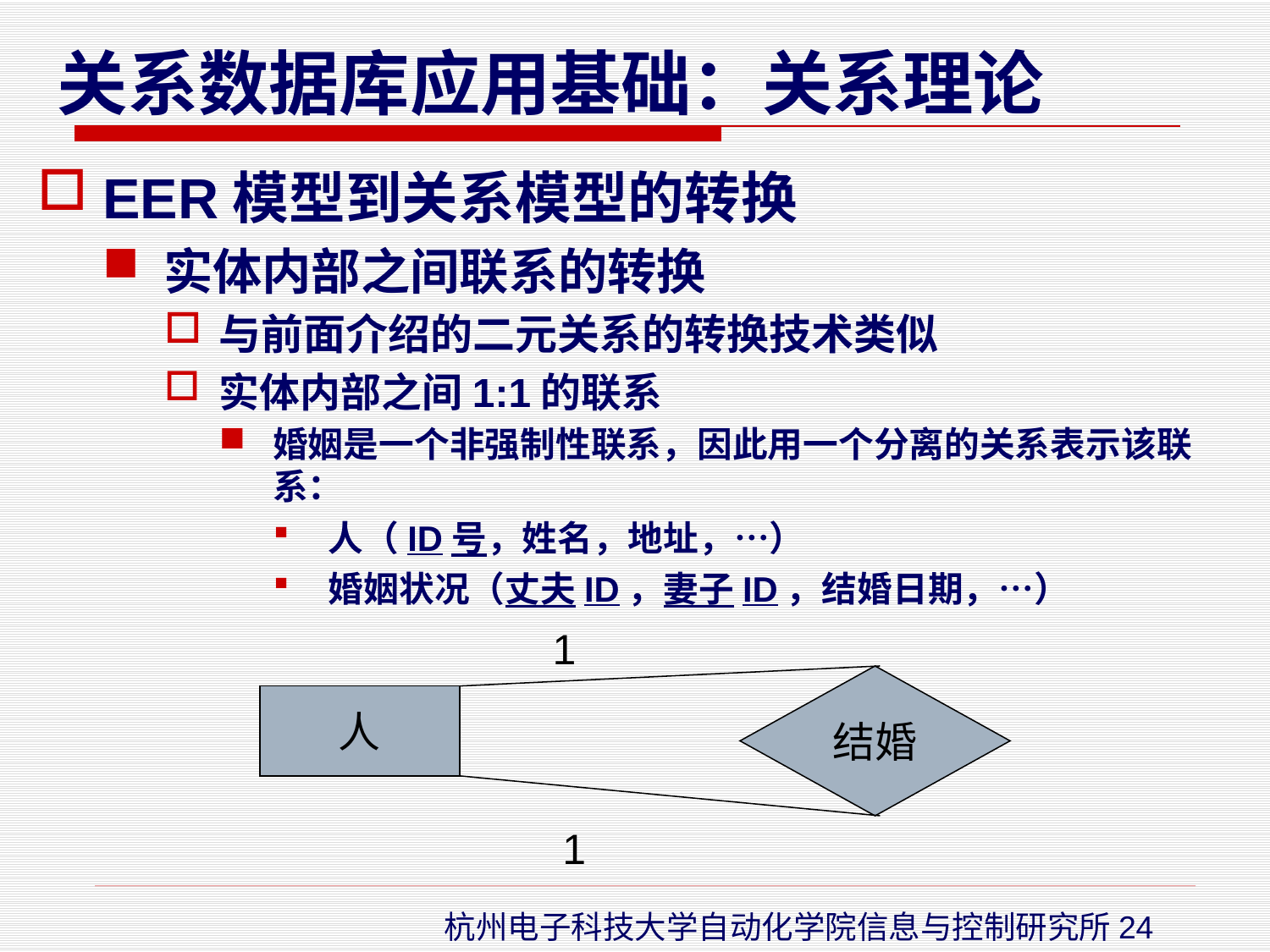

EER模型到关系模型的转换
实体内部之间联系的转换
与前面介绍的二元关系的转换技术类似
实体内部之间1:1的联系
婚姻是一个非强制性联系，因此用一个分离的关系表示该联系：
人（ID号，姓名，地址，…）
婚姻状况（丈夫ID，妻子ID，结婚日期，…）
1

结婚
人

1